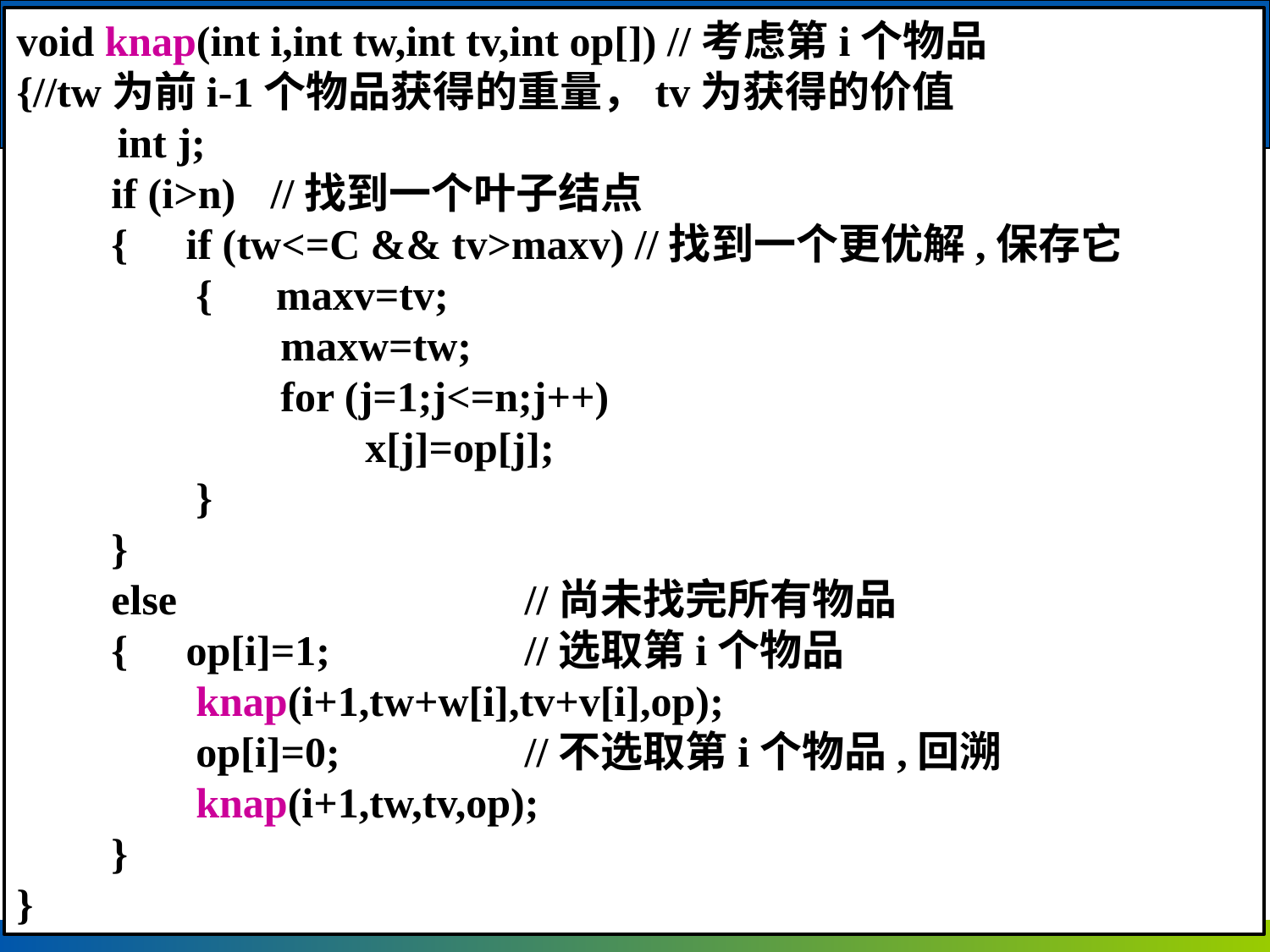

void knap(int i,int tw,int tv,int op[]) //考虑第i个物品
{//tw为前i-1个物品获得的重量，tv为获得的价值
 　   int j;
　　if (i>n)	//找到一个叶子结点
　　{	    if (tw<=C && tv>maxv) //找到一个更优解,保存它
　　　　{      maxv=tv;
　　　　　　maxw=tw;
　　　　　　for (j=1;j<=n;j++)
　　　　　　　　x[j]=op[j];
　　　　}
　　}
　　else			//尚未找完所有物品
　　{	    op[i]=1;		//选取第i个物品
　　　　knap(i+1,tw+w[i],tv+v[i],op);
　　　　op[i]=0;		//不选取第i个物品,回溯
　　　　knap(i+1,tw,tv,op);
　　}
}